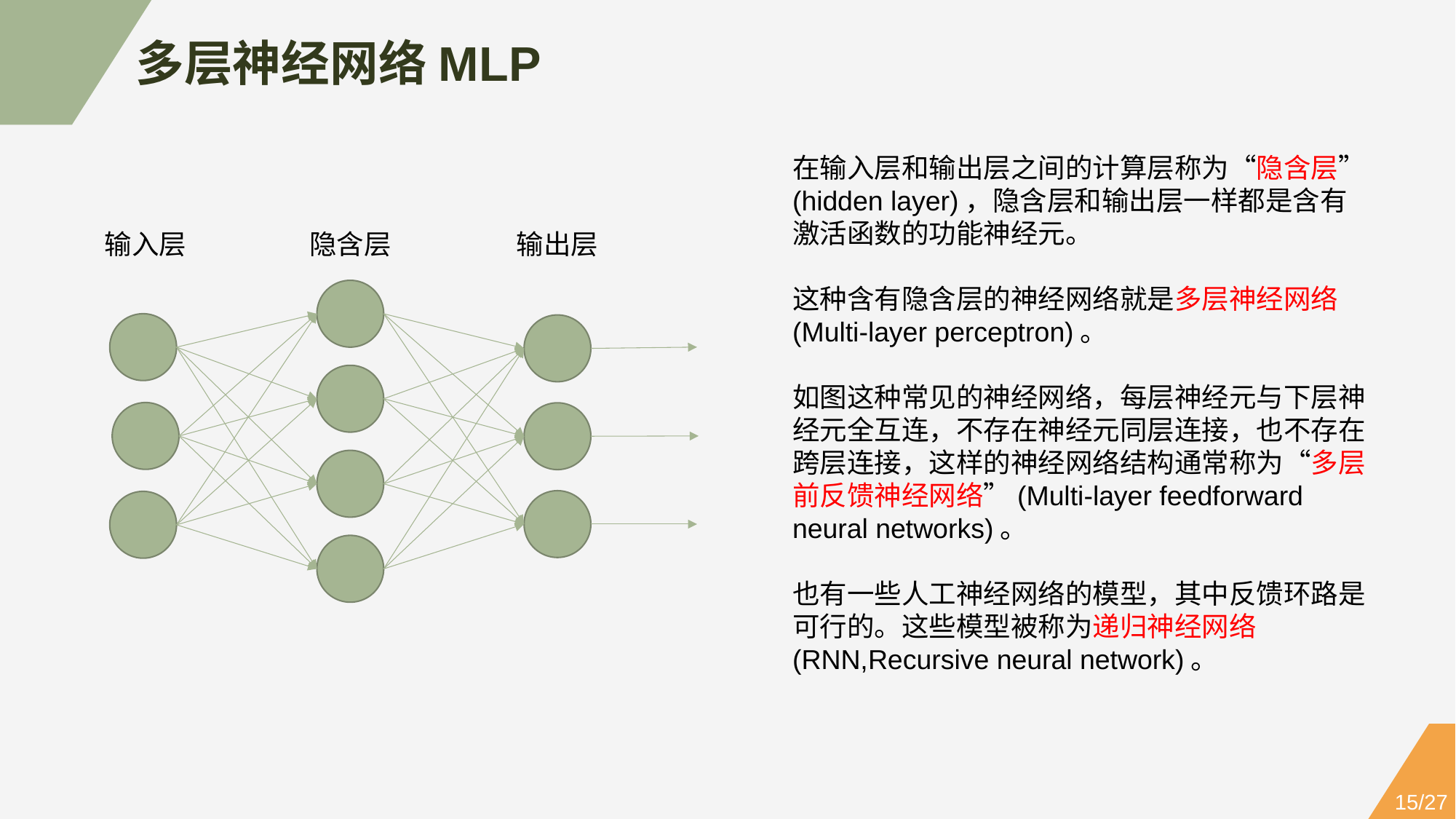

多层神经网络MLP
在输入层和输出层之间的计算层称为“隐含层”(hidden layer)，隐含层和输出层一样都是含有激活函数的功能神经元。

这种含有隐含层的神经网络就是多层神经网络(Multi-layer perceptron)。

如图这种常见的神经网络，每层神经元与下层神经元全互连，不存在神经元同层连接，也不存在跨层连接，这样的神经网络结构通常称为“多层前反馈神经网络”(Multi-layer feedforward neural networks)。

也有⼀些⼈⼯神经⽹络的模型，其中反馈环路是可⾏的。这些模型被称为递归神经⽹络(RNN,Recursive neural network)。
输入层
隐含层
输出层